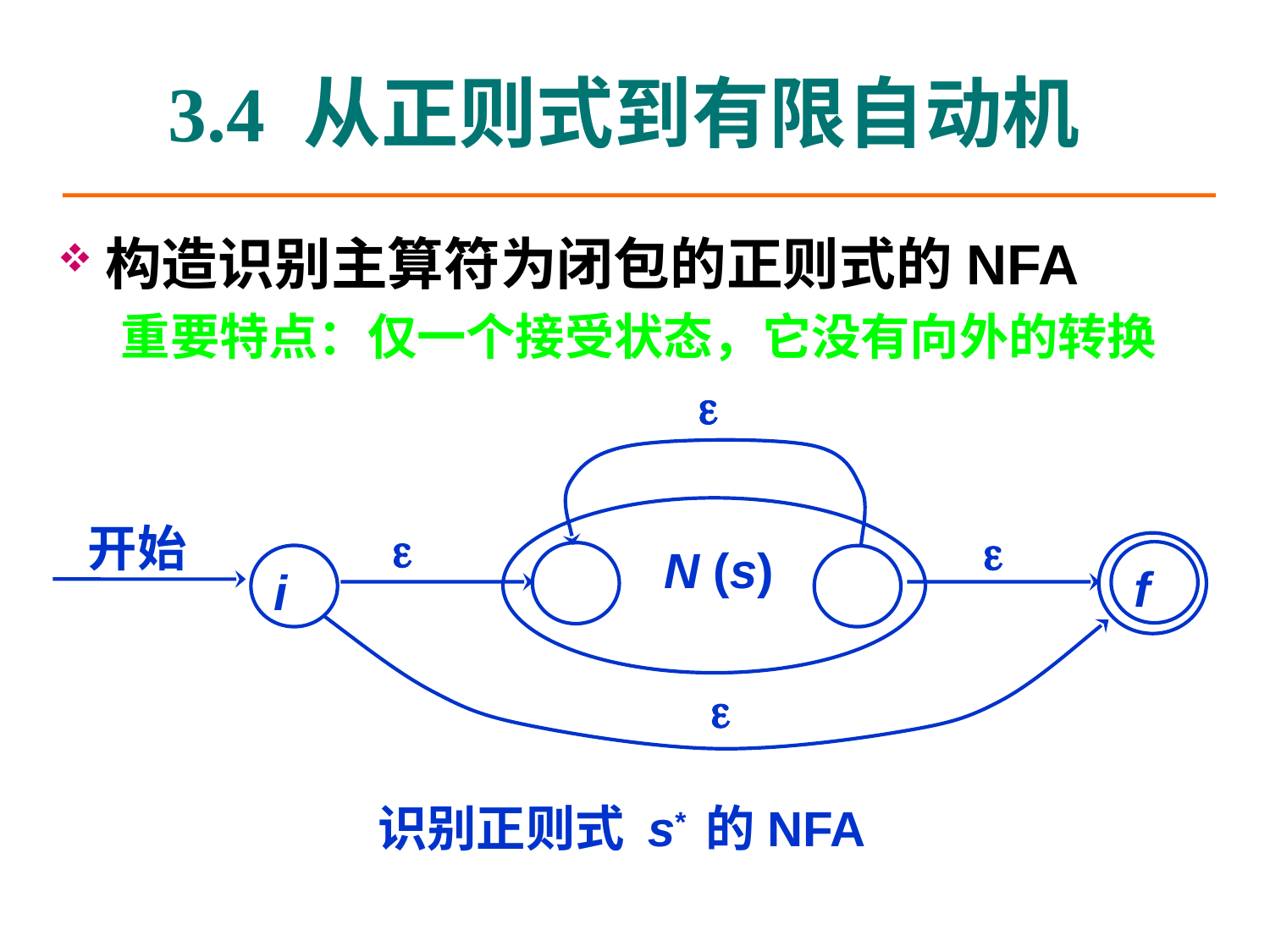

3.4 从正则式到有限自动机
构造识别主算符为闭包的正则式的NFA
重要特点：仅一个接受状态，它没有向外的转换
ε

开始
ε
ε

f
N (s)

i

ε
识别正则式 s* 的NFA